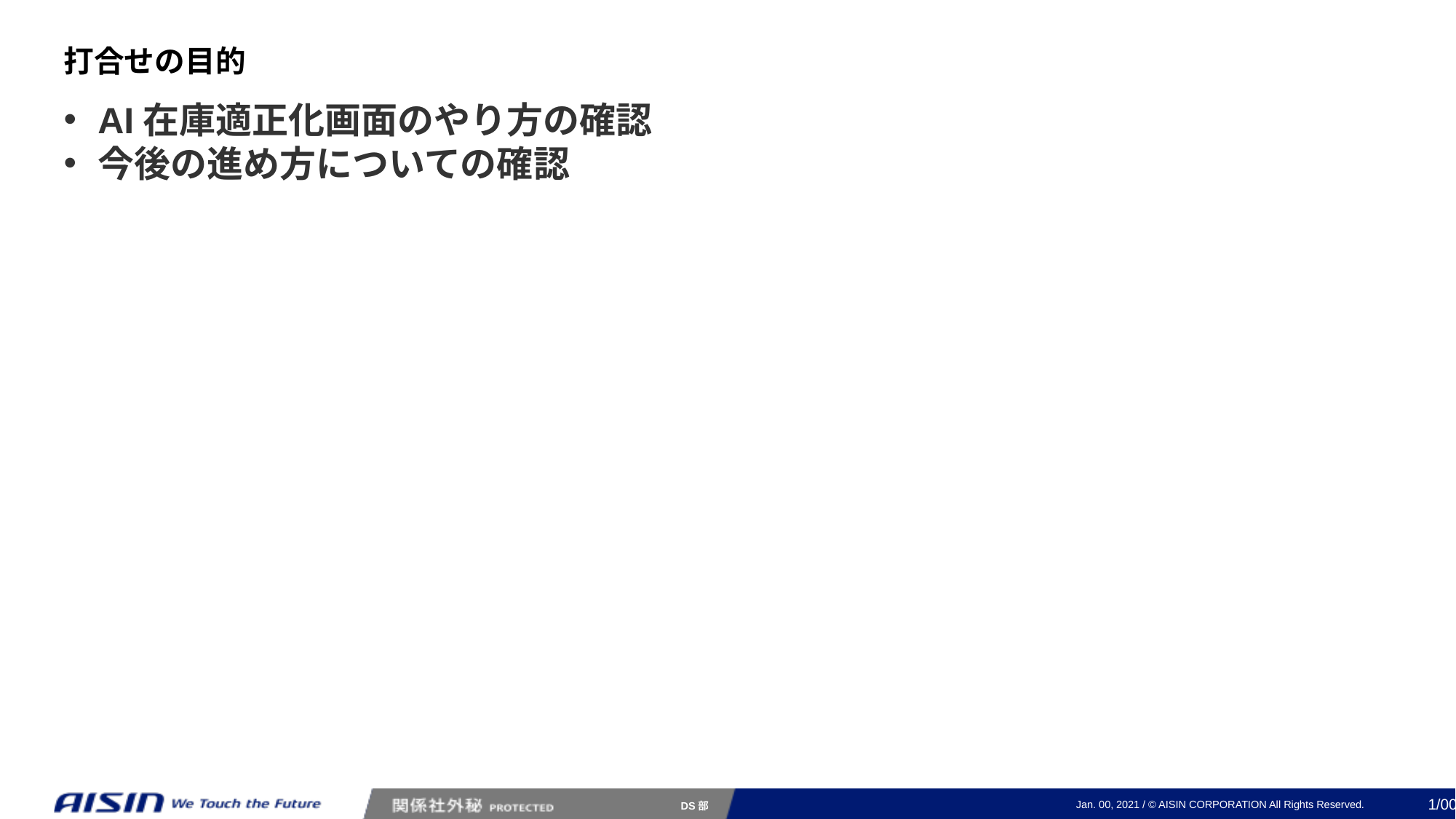

打合せの目的
AI在庫適正化画面のやり方の確認
今後の進め方についての確認